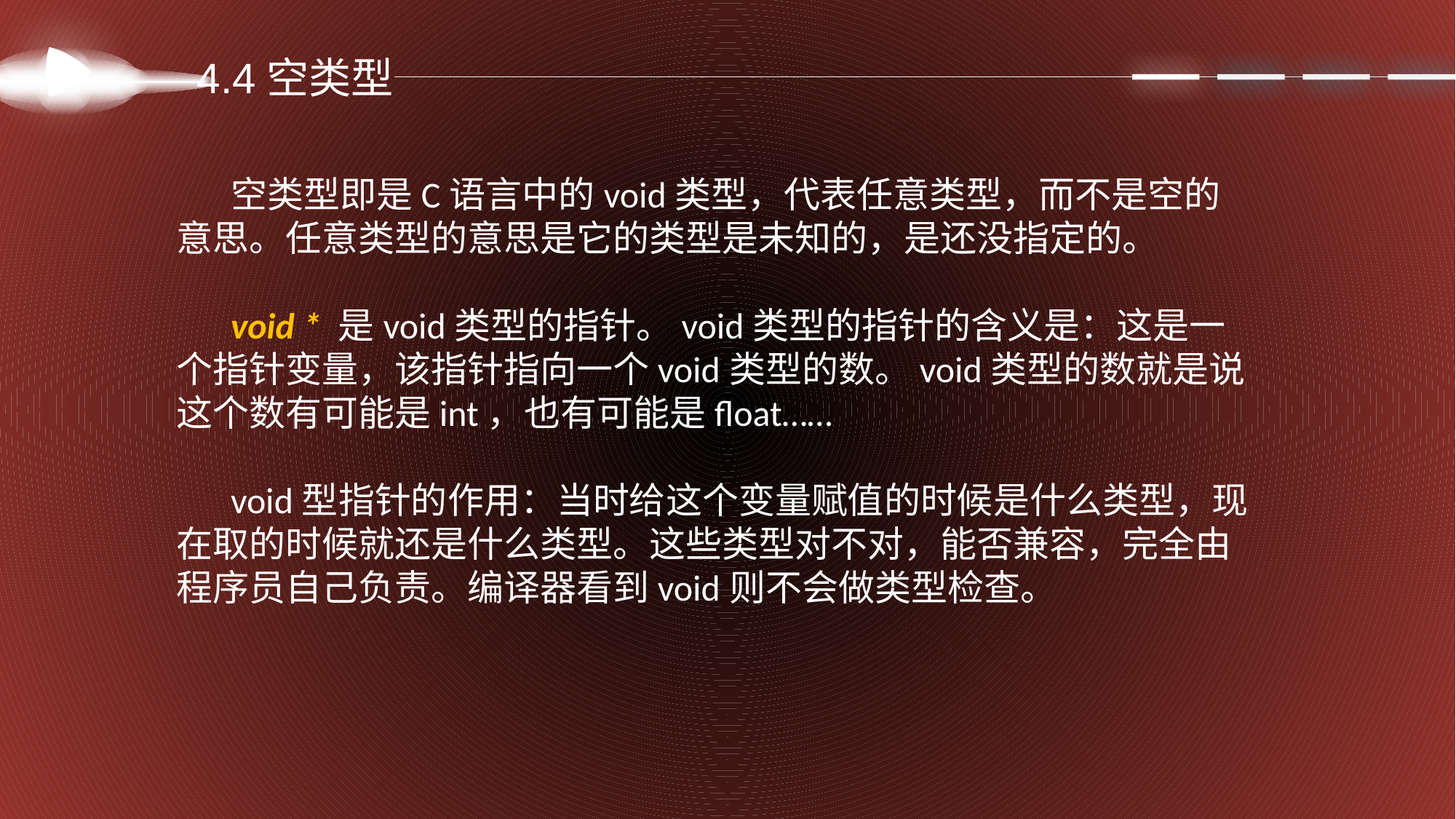

4.4空类型

空类型即是C语言中的void类型，代表任意类型，而不是空的意思。任意类型的意思是它的类型是未知的，是还没指定的。

void * 是void类型的指针。void类型的指针的含义是：这是一个指针变量，该指针指向一个void类型的数。void类型的数就是说这个数有可能是int，也有可能是float……

void型指针的作用：当时给这个变量赋值的时候是什么类型，现在取的时候就还是什么类型。这些类型对不对，能否兼容，完全由程序员自己负责。编译器看到void则不会做类型检查。